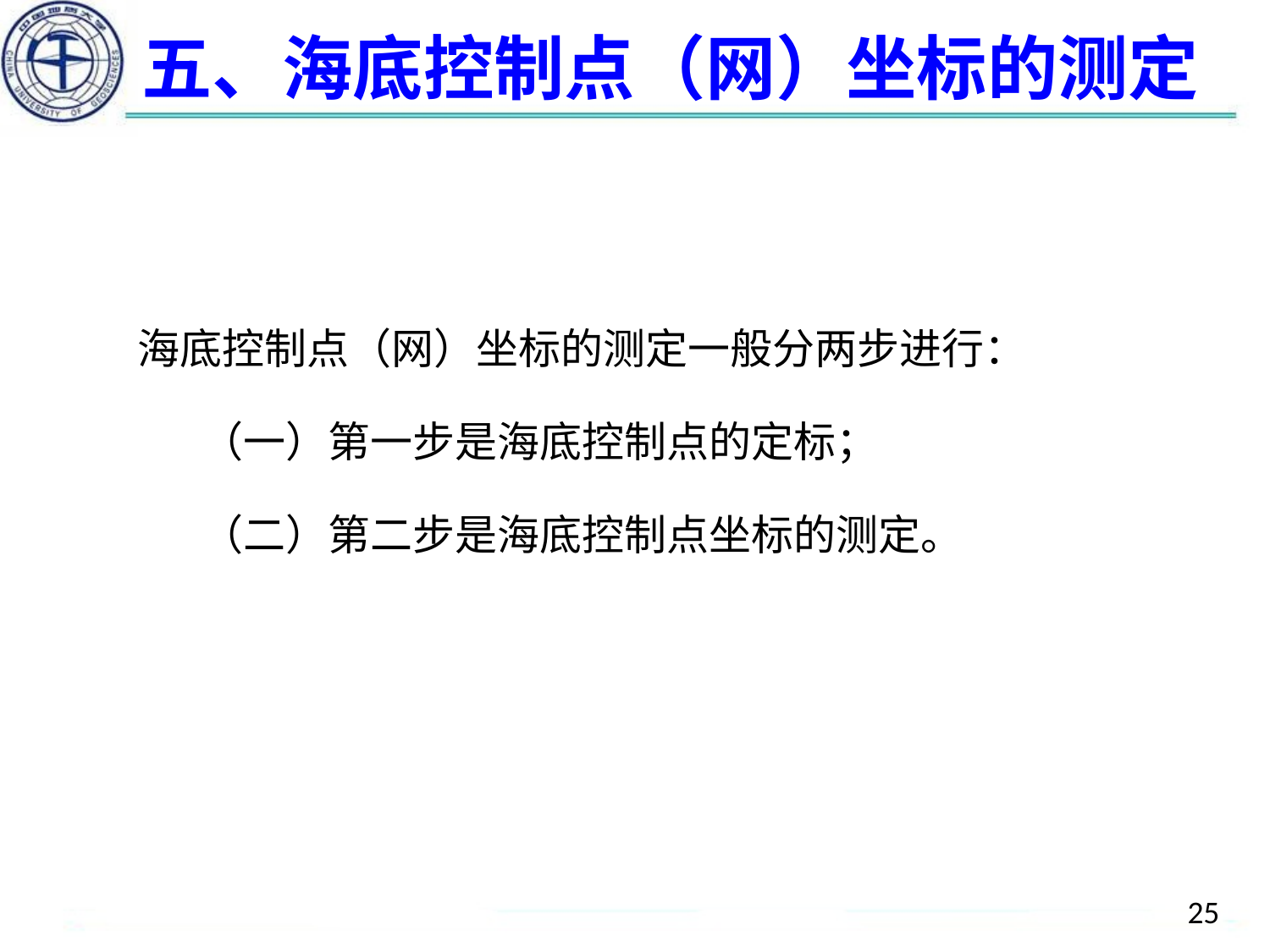

# 五、海底控制点（网）坐标的测定
海底控制点（网）坐标的测定一般分两步进行：
（一）第一步是海底控制点的定标；
（二）第二步是海底控制点坐标的测定。
25